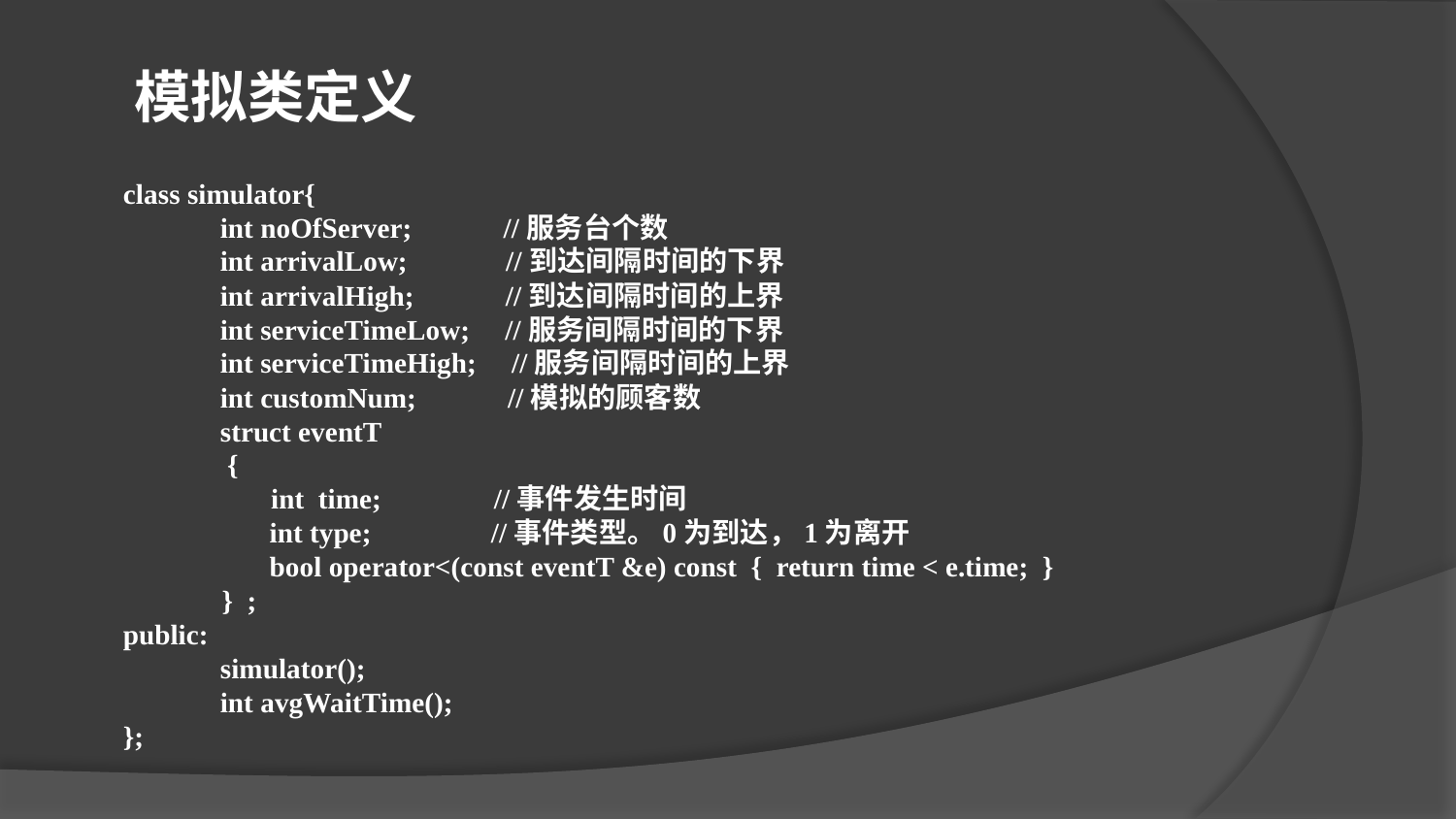

模拟类定义
class simulator{
	int noOfServer;             //服务台个数
	int arrivalLow;              //到达间隔时间的下界
	int arrivalHigh;             //到达间隔时间的上界
	int serviceTimeLow;     //服务间隔时间的下界
	int serviceTimeHigh;     //服务间隔时间的上界
	int customNum;             //模拟的顾客数
	struct eventT
	 {
                     int  time;                //事件发生时间
	       int type;                 //事件类型。0为到达，1为离开
	       bool operator<(const eventT &e) const  {  return time < e.time;  }
              }  ;
public:
	simulator();
	int avgWaitTime();
};